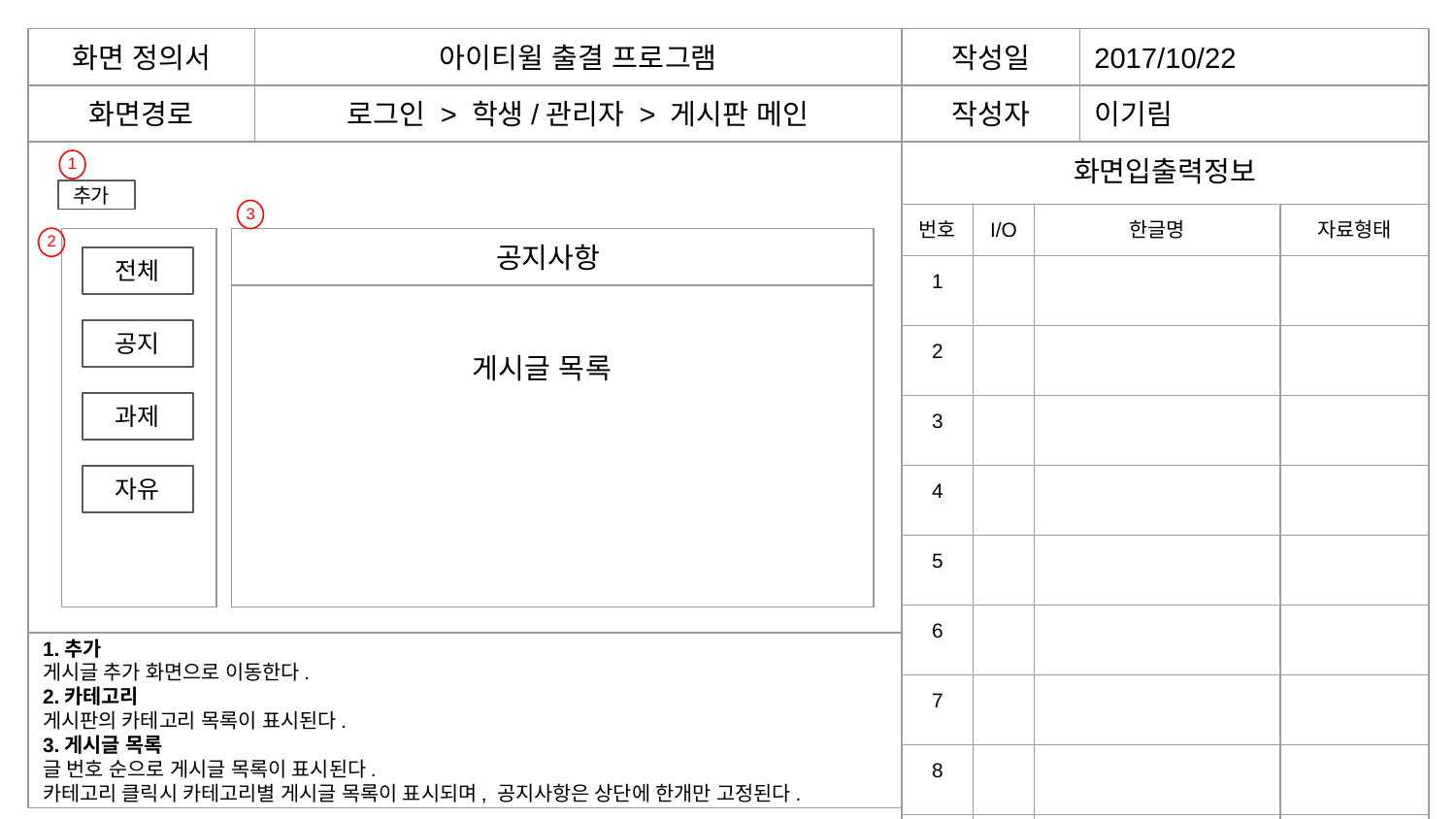

화면 정의서
아이티윌 출결 프로그램
작성일
2017/10/22
화면경로
로그인 > 학생/관리자 > 게시판 메인
작성자
이기림
1

| 화면입출력정보 |  |  |  |
| --- | --- | --- | --- |
| 번호 | I/O | 한글명 | 자료형태 |
| 1 |  |  |  |
| 2 |  |  |  |
| 3 |  |  |  |
| 4 |  |  |  |
| 5 |  |  |  |
| 6 |  |  |  |
| 7 |  |  |  |
| 8 |  |  |  |
| 9 |  |  |  |
| 10 |  |  |  |
추가
3

2

공지사항
전체
공지
게시글 목록
과제
자유
1.추가
게시글 추가 화면으로 이동한다.
2.카테고리
게시판의 카테고리 목록이 표시된다.
3.게시글 목록
글 번호 순으로 게시글 목록이 표시된다.
카테고리 클릭시 카테고리별 게시글 목록이 표시되며, 공지사항은 상단에 한개만 고정된다.